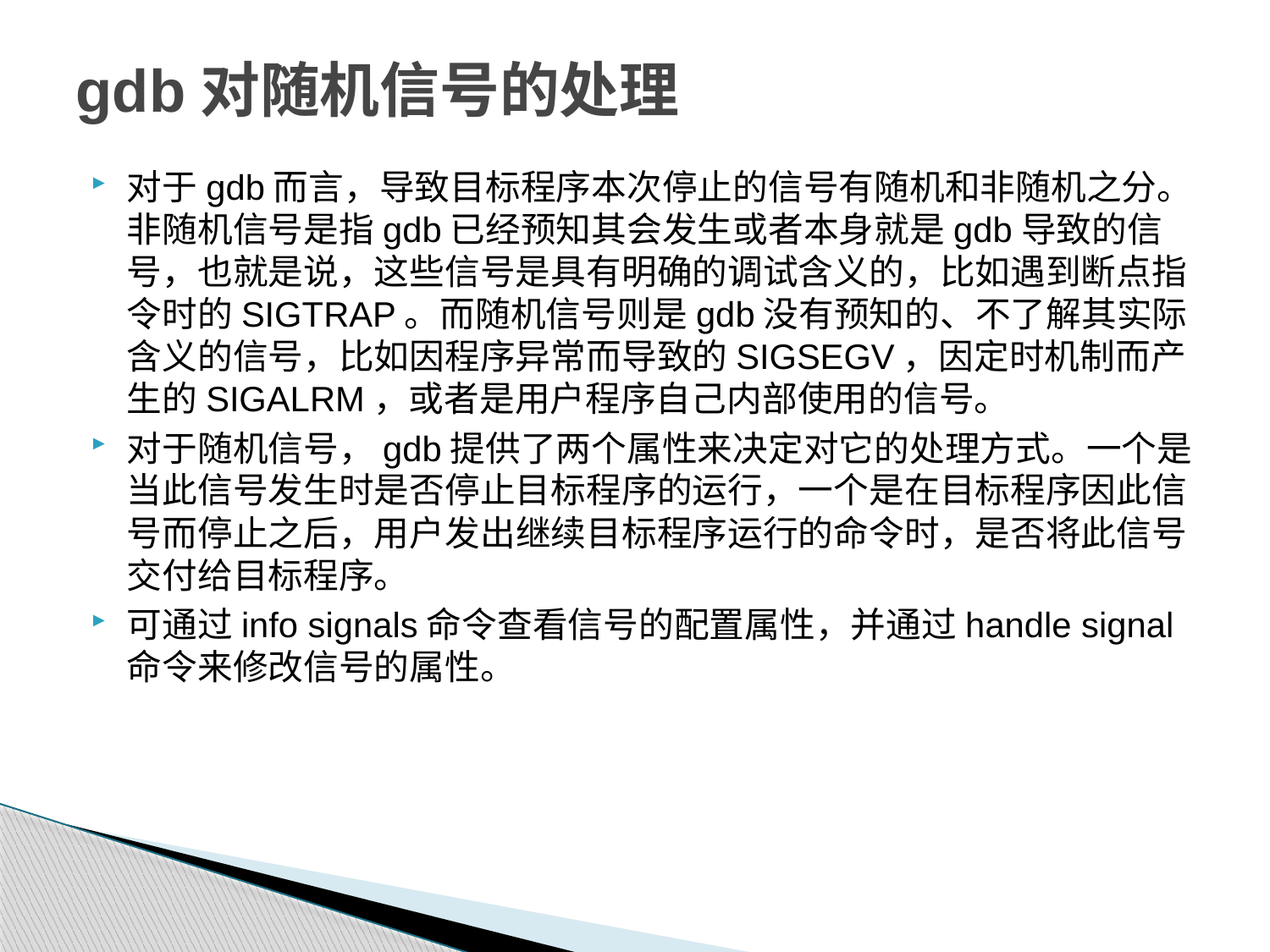

# gdb对随机信号的处理
对于gdb而言，导致目标程序本次停止的信号有随机和非随机之分。非随机信号是指gdb已经预知其会发生或者本身就是gdb导致的信号，也就是说，这些信号是具有明确的调试含义的，比如遇到断点指令时的SIGTRAP。而随机信号则是gdb没有预知的、不了解其实际含义的信号，比如因程序异常而导致的SIGSEGV，因定时机制而产生的SIGALRM，或者是用户程序自己内部使用的信号。
对于随机信号，gdb提供了两个属性来决定对它的处理方式。一个是当此信号发生时是否停止目标程序的运行，一个是在目标程序因此信号而停止之后，用户发出继续目标程序运行的命令时，是否将此信号交付给目标程序。
可通过info signals命令查看信号的配置属性，并通过handle signal命令来修改信号的属性。